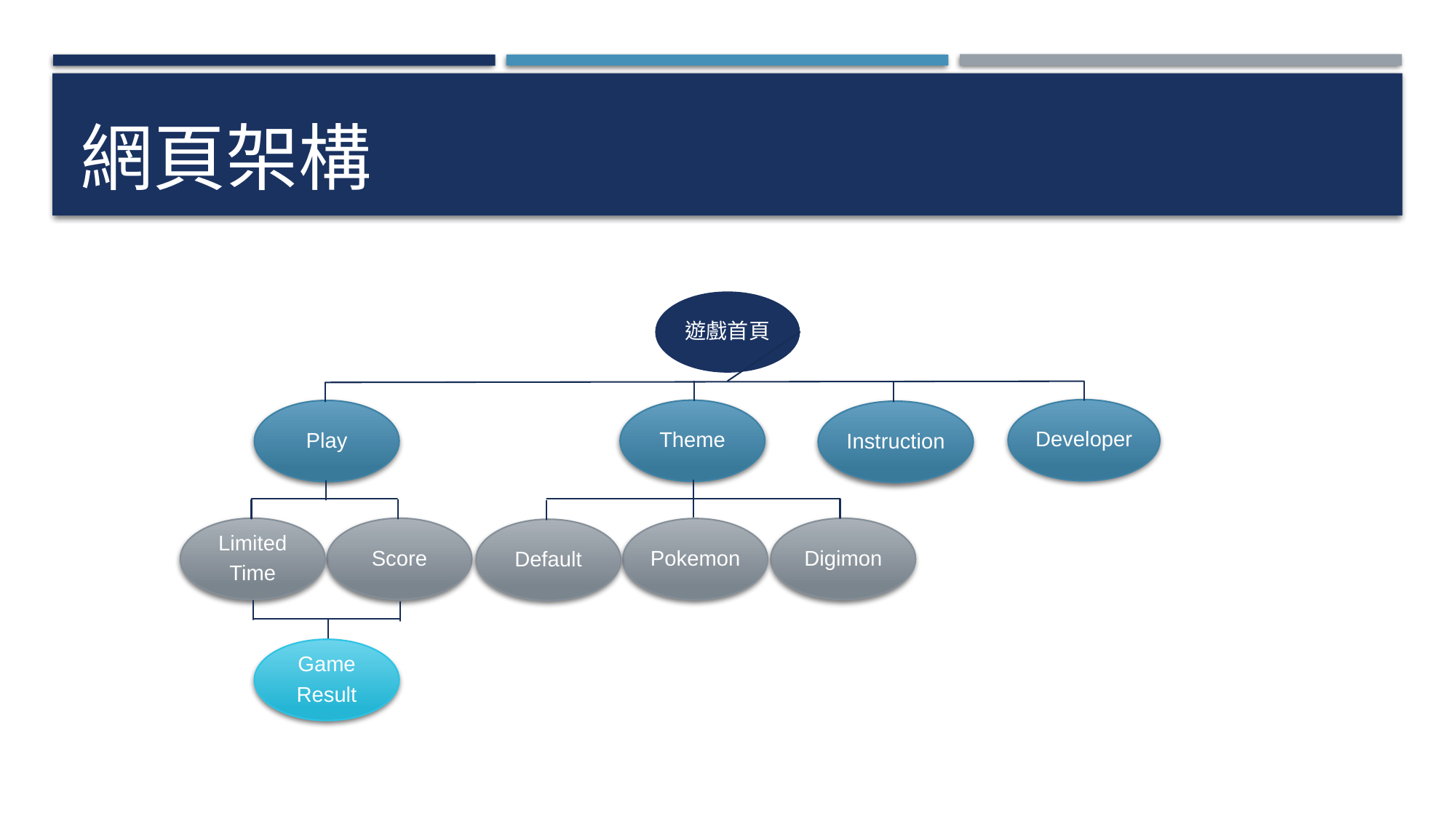

# 網頁架構
遊戲首頁
Developer
Theme
Play
Instruction
Limited
Time
Score
Digimon
Pokemon
Default
Game
Result